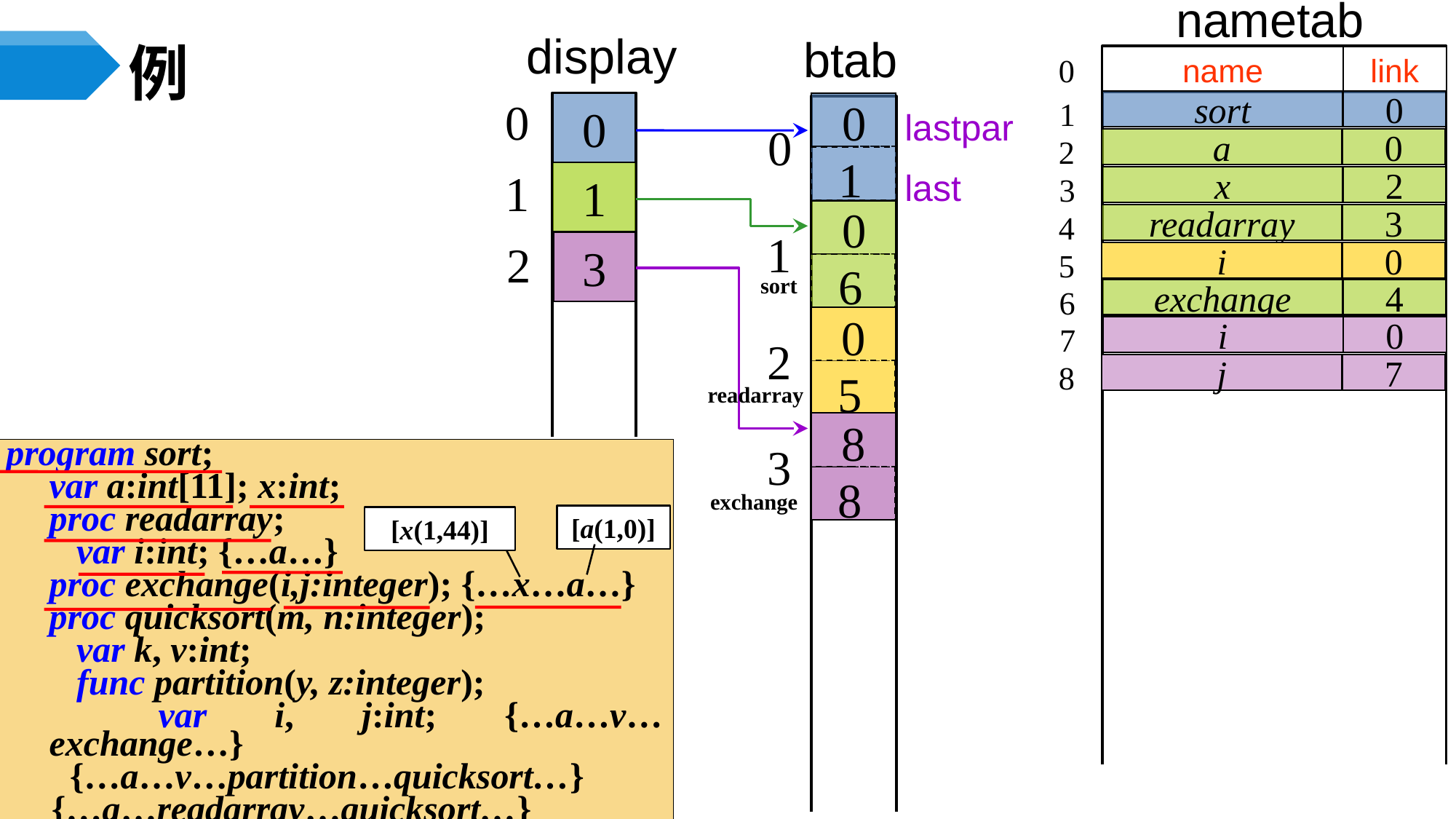

nametab
display
btab
# 例
0
name
link

lastpar
last
0
0
0
1
sort
0

0

2
a
0

1
1
1
3
x
2
0

1

4
readarray
3
2
3
5
i
0
6
sort

6
exchange
4
0

2

7
i
0
8
j
7
5
readarray
8

3

program sort;
	var a:int[11]; x:int;
   	proc readarray;
	   var i:int; {…a…}
	proc exchange(i,j:integer); {…x…a…}
	proc quicksort(m, n:integer);
	   var k, v:int;
	   func partition(y, z:integer);
		var i, j:int; {…a…v…exchange…}
       {…a…v…partition…quicksort…}
     {…a…readarray…quicksort…}
8

exchange
[a(1,0)]

[x(1,44)]